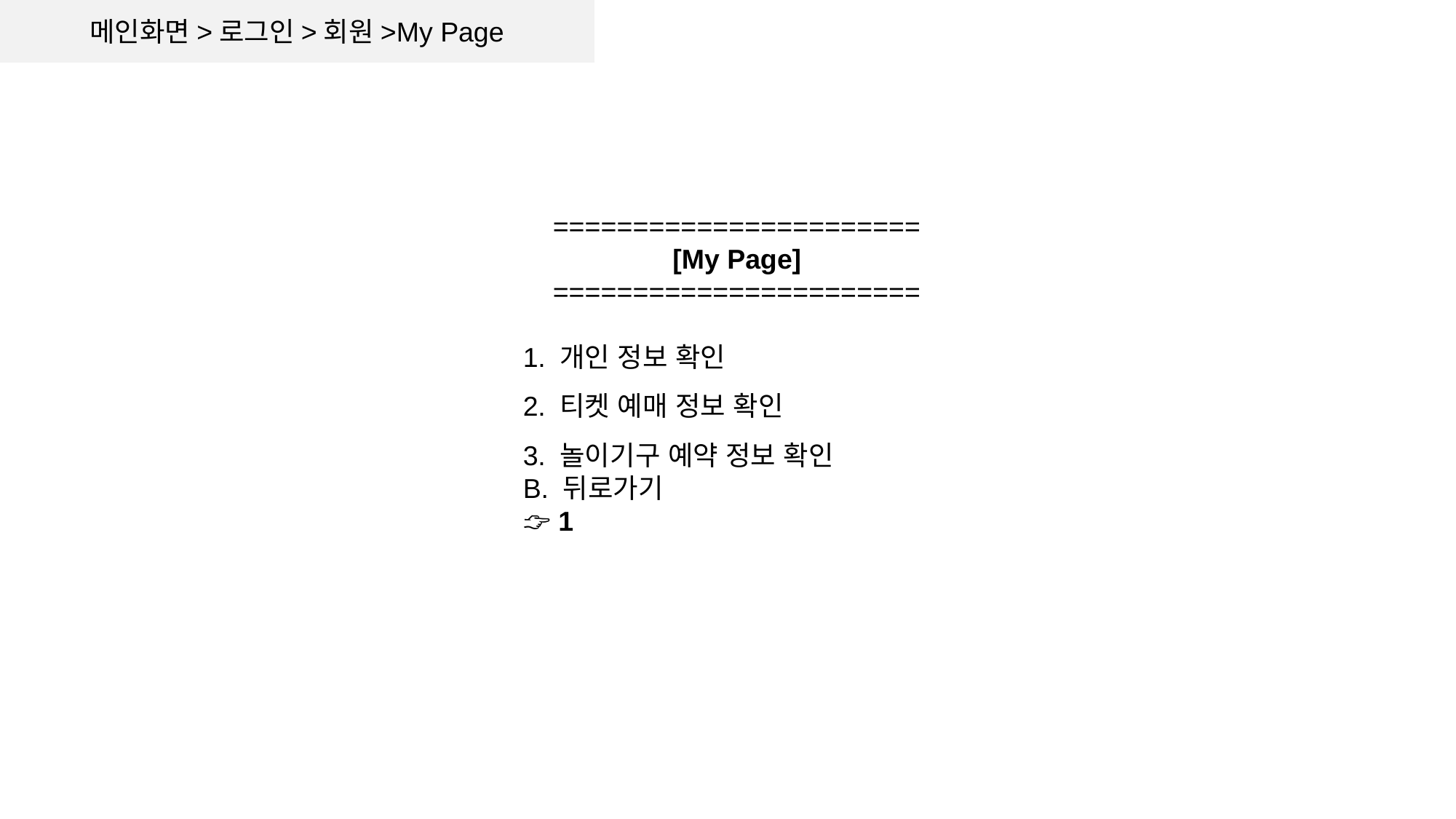

메인화면>로그인>회원>My Page
=======================
[My Page]
=======================

1. 개인 정보 확인
2. 티켓 예매 정보 확인
3. 놀이기구 예약 정보 확인
B. 뒤로가기
👉 1